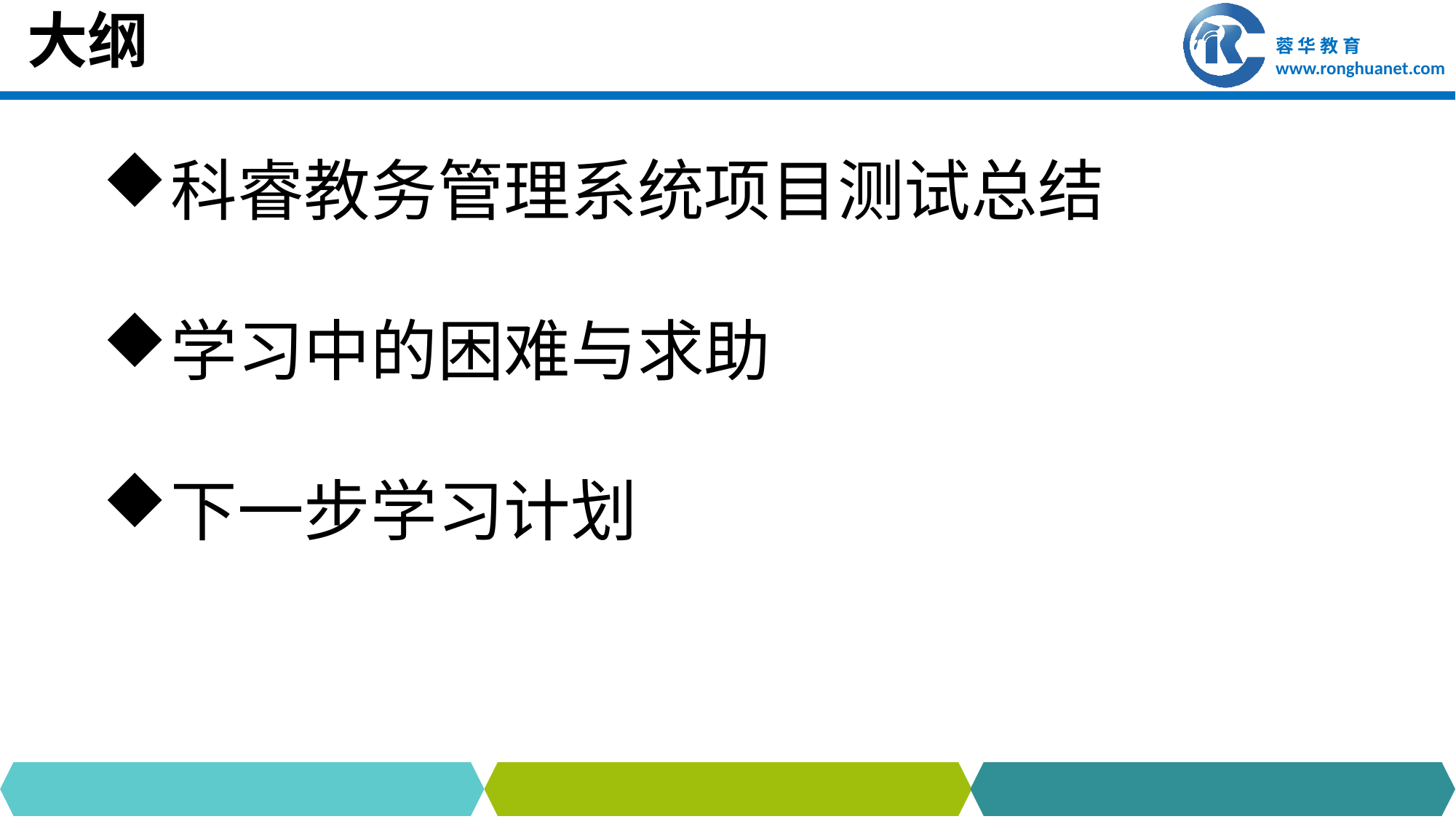

# 大纲
科睿教务管理系统项目测试总结

学习中的困难与求助

下一步学习计划